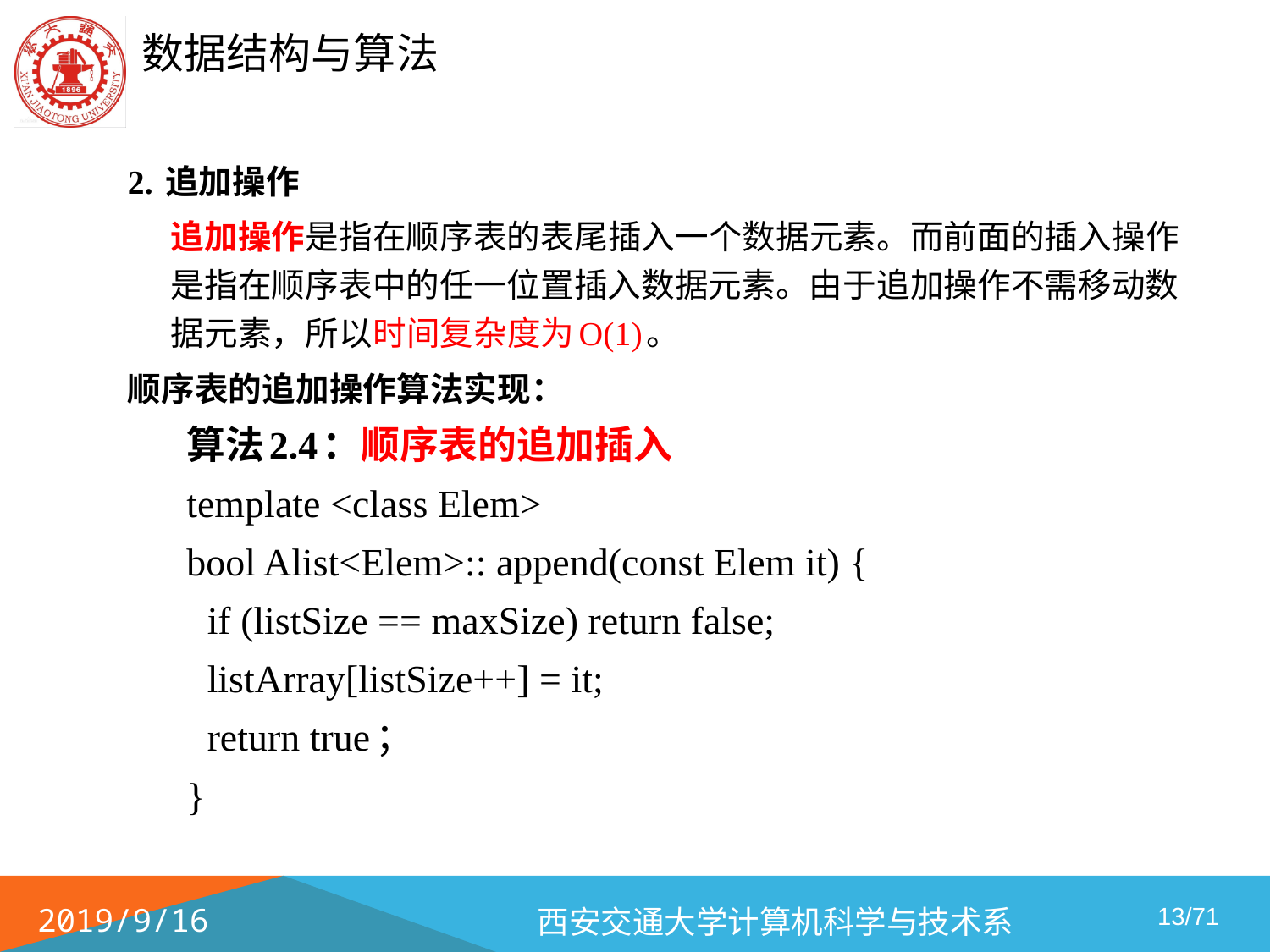

2. 追加操作
	追加操作是指在顺序表的表尾插入一个数据元素。而前面的插入操作是指在顺序表中的任一位置插入数据元素。由于追加操作不需移动数据元素，所以时间复杂度为O(1)。
顺序表的追加操作算法实现：
算法2.4：顺序表的追加插入
template <class Elem>
bool Alist<Elem>:: append(const Elem it) {
		if (listSize == maxSize) return false;
		listArray[listSize++] = it;
		return true；
}